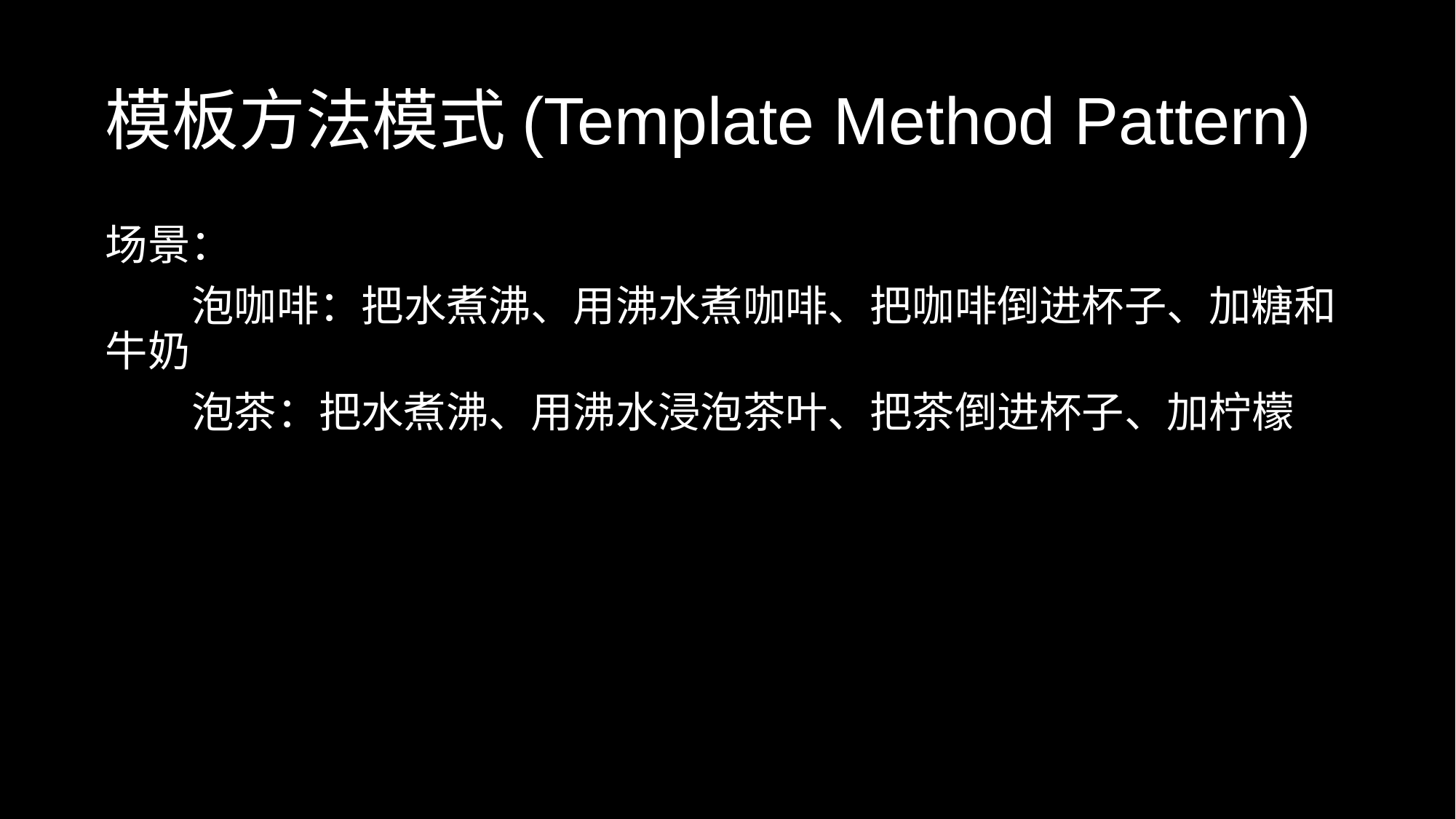

# 模板方法模式(Template Method Pattern)
场景：
泡咖啡：把水煮沸、用沸水煮咖啡、把咖啡倒进杯子、加糖和牛奶
泡茶：把水煮沸、用沸水浸泡茶叶、把茶倒进杯子、加柠檬